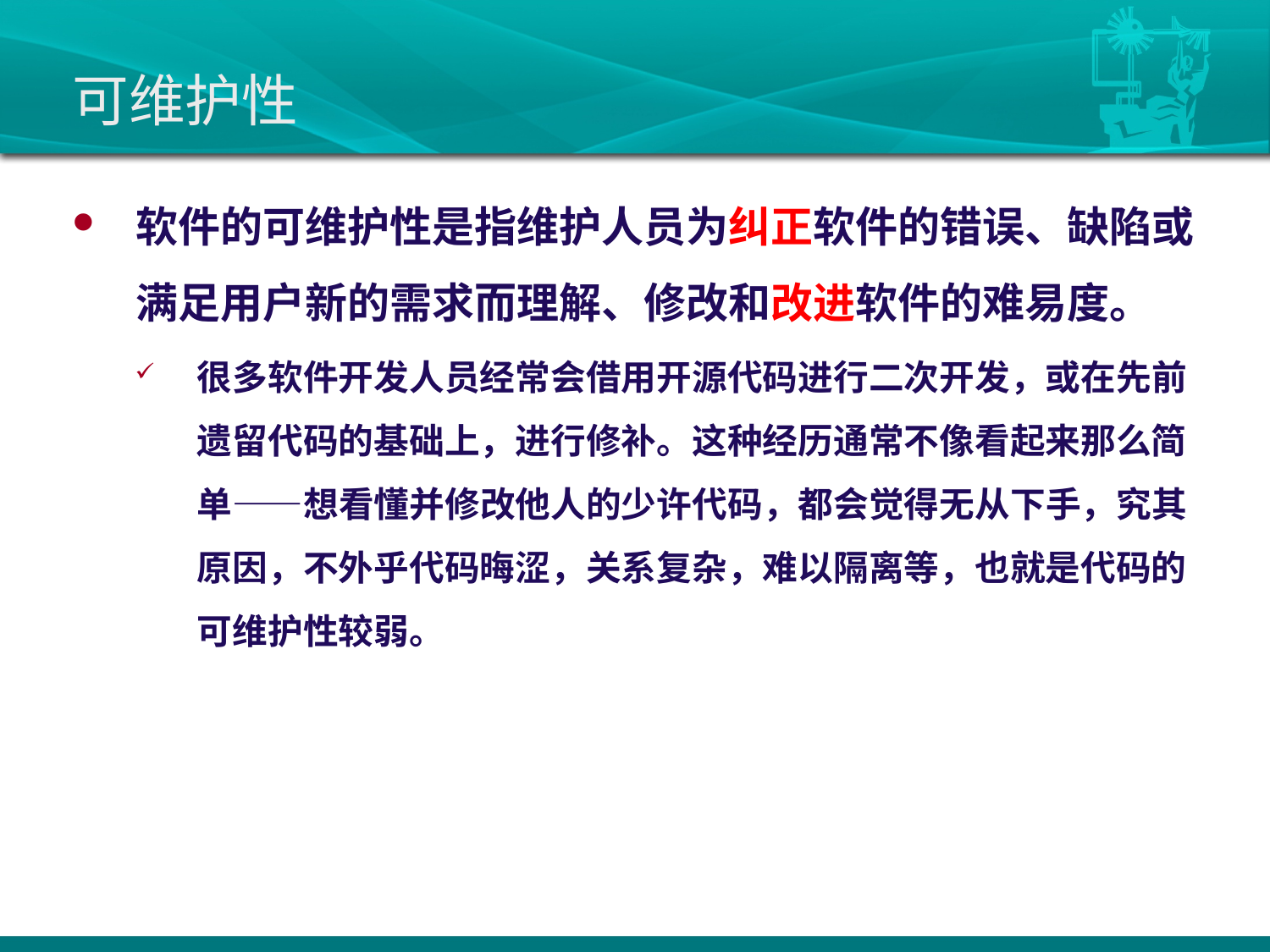

# 可维护性
软件的可维护性是指维护人员为纠正软件的错误、缺陷或满足用户新的需求而理解、修改和改进软件的难易度。
很多软件开发人员经常会借用开源代码进行二次开发，或在先前遗留代码的基础上，进行修补。这种经历通常不像看起来那么简单——想看懂并修改他人的少许代码，都会觉得无从下手，究其原因，不外乎代码晦涩，关系复杂，难以隔离等，也就是代码的可维护性较弱。